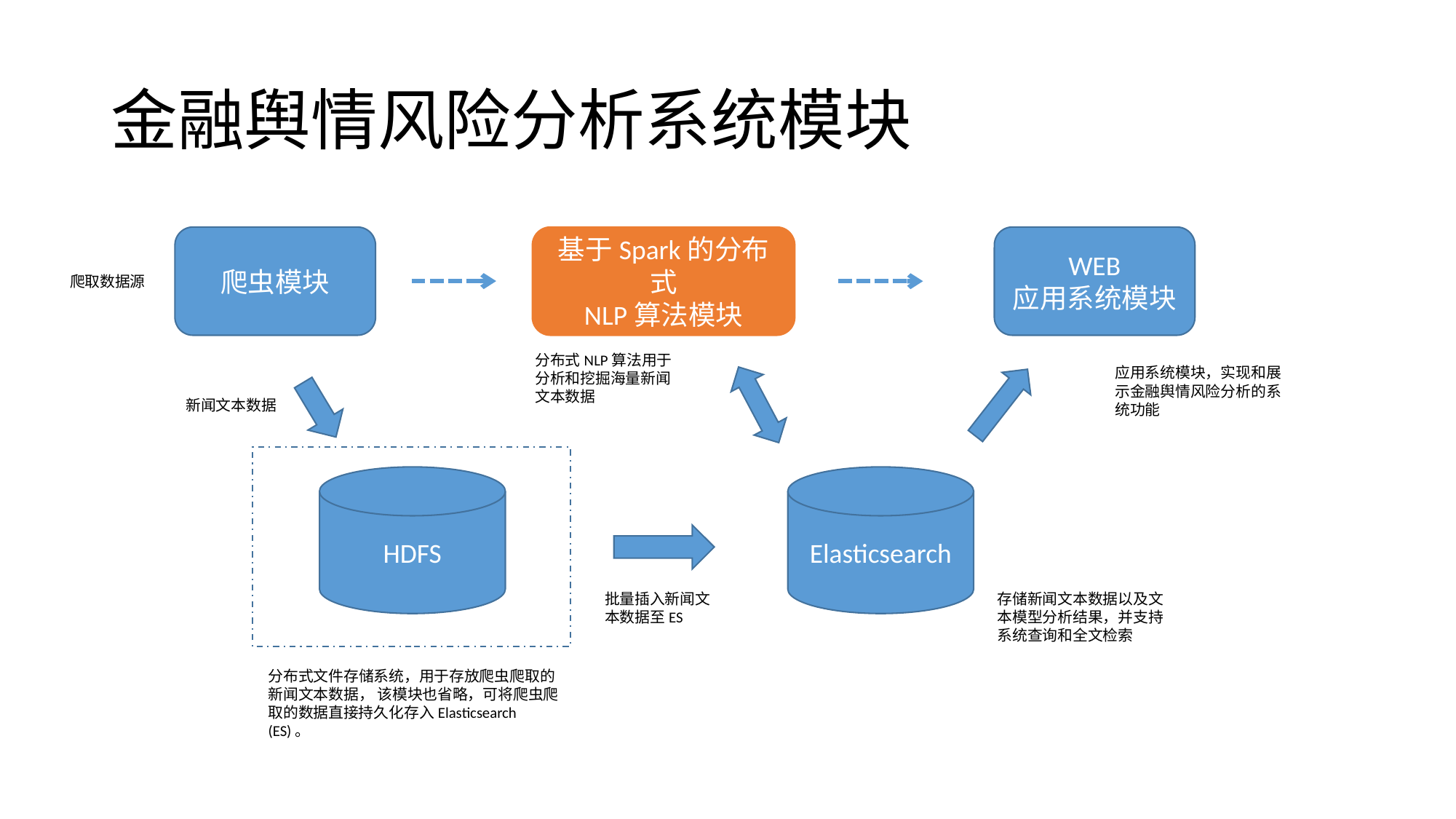

# 金融舆情风险分析系统模块
爬虫模块
基于Spark的分布式
NLP算法模块
WEB
应用系统模块
爬取数据源
分布式NLP算法用于分析和挖掘海量新闻文本数据
应用系统模块，实现和展示金融舆情风险分析的系统功能

新闻文本数据

HDFS
Elasticsearch

批量插入新闻文本数据至ES
存储新闻文本数据以及文本模型分析结果，并支持系统查询和全文检索
分布式文件存储系统，用于存放爬虫爬取的
新闻文本数据， 该模块也省略，可将爬虫爬取的数据直接持久化存入Elasticsearch (ES)。